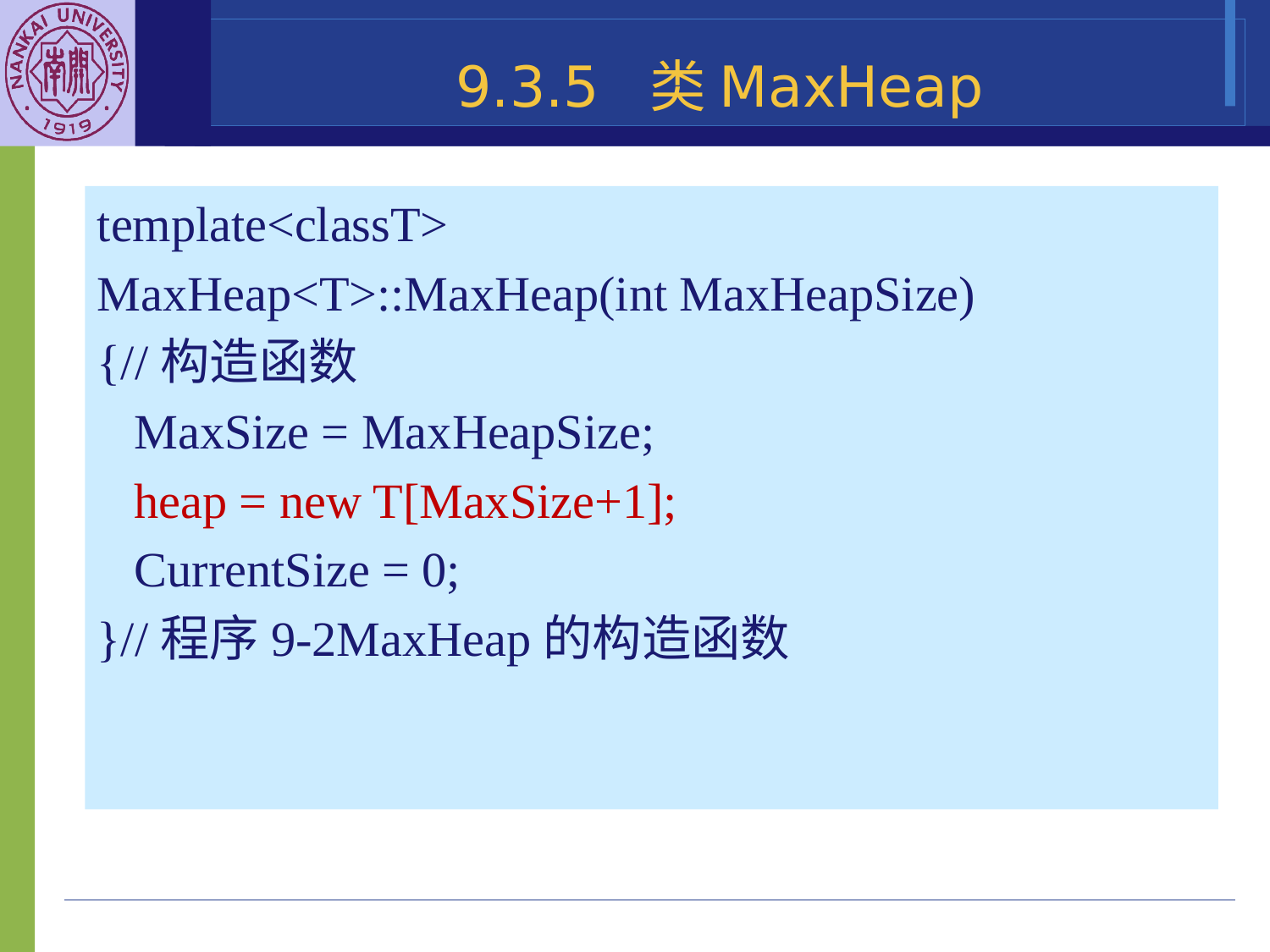

9.3.5  类MaxHeap
template<classT>
MaxHeap<T>::MaxHeap(int MaxHeapSize)
{//构造函数
   MaxSize = MaxHeapSize;
   heap = new T[MaxSize+1];
   CurrentSize = 0;
}//程序9-2MaxHeap的构造函数
15